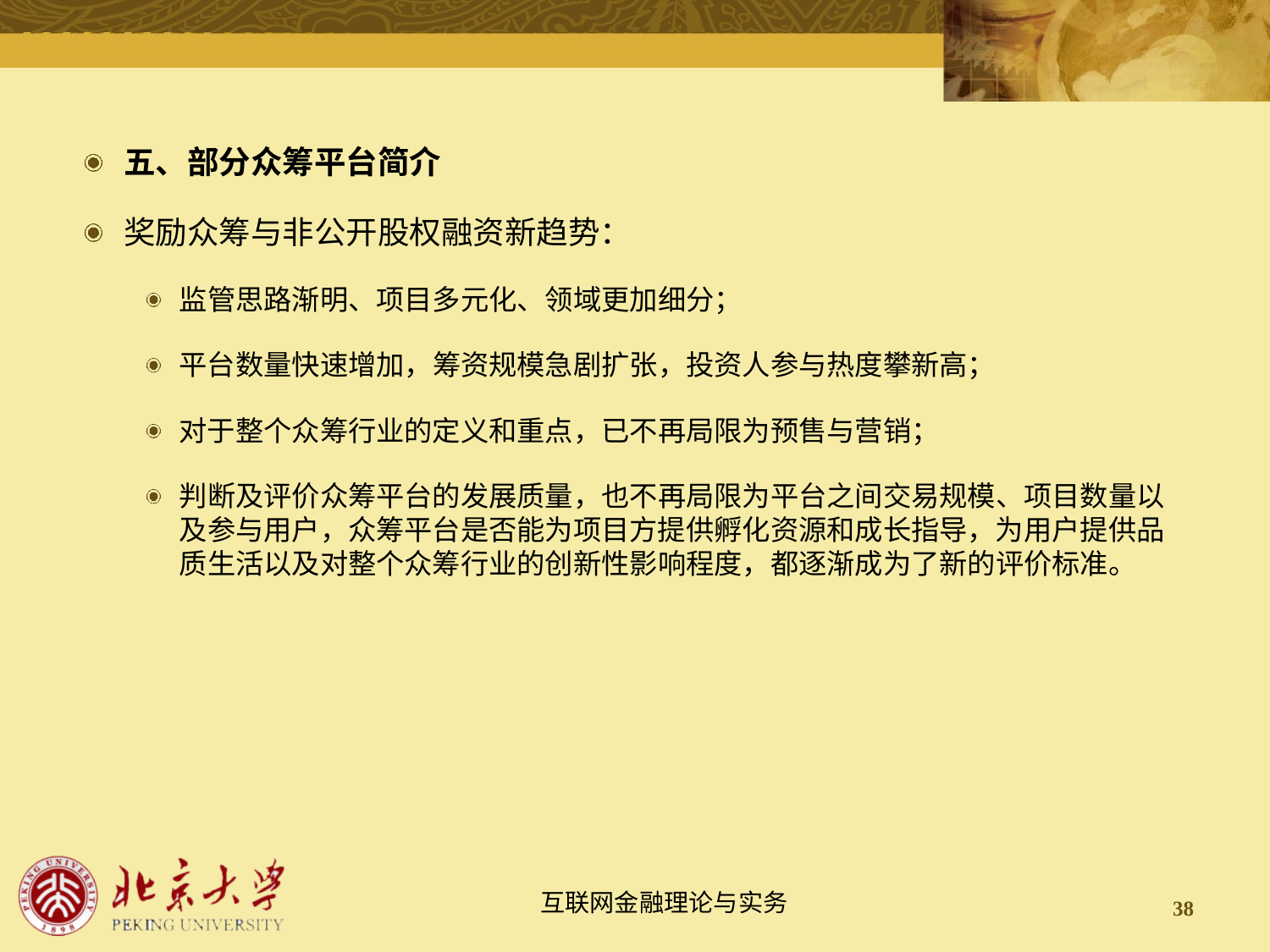

五、部分众筹平台简介
奖励众筹与非公开股权融资新趋势：
监管思路渐明、项目多元化、领域更加细分；
平台数量快速增加，筹资规模急剧扩张，投资人参与热度攀新高；
对于整个众筹行业的定义和重点，已不再局限为预售与营销；
判断及评价众筹平台的发展质量，也不再局限为平台之间交易规模、项目数量以及参与用户，众筹平台是否能为项目方提供孵化资源和成长指导，为用户提供品质生活以及对整个众筹行业的创新性影响程度，都逐渐成为了新的评价标准。
38